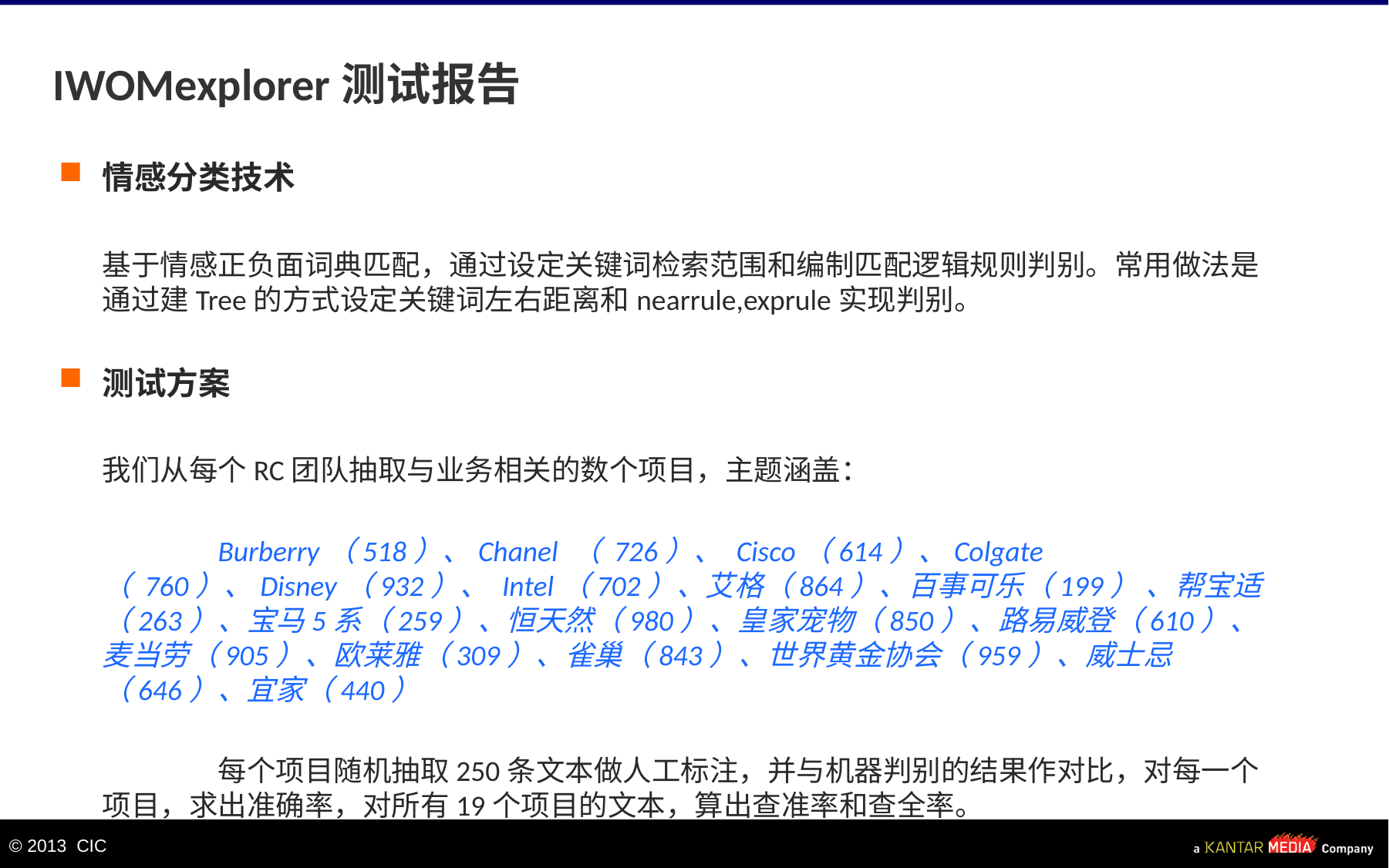

# IWOMexplorer测试报告
情感分类技术

	基于情感正负面词典匹配，通过设定关键词检索范围和编制匹配逻辑规则判别。常用做法是通过建Tree的方式设定关键词左右距离和nearrule,exprule实现判别。

测试方案

	我们从每个RC团队抽取与业务相关的数个项目，主题涵盖：

		Burberry（518）、Chanel （ 726）、 Cisco（614）、Colgate （ 760）、Disney（932）、 Intel（702）、艾格（864）、百事可乐（199） 、帮宝适（263）、宝马5系（259）、恒天然（980）、皇家宠物（850）、路易威登（610）、麦当劳（905）、欧莱雅（309）、雀巢（843）、世界黄金协会（959）、威士忌（646）、宜家（440）

		每个项目随机抽取250条文本做人工标注，并与机器判别的结果作对比，对每一个项目，求出准确率，对所有19个项目的文本，算出查准率和查全率。